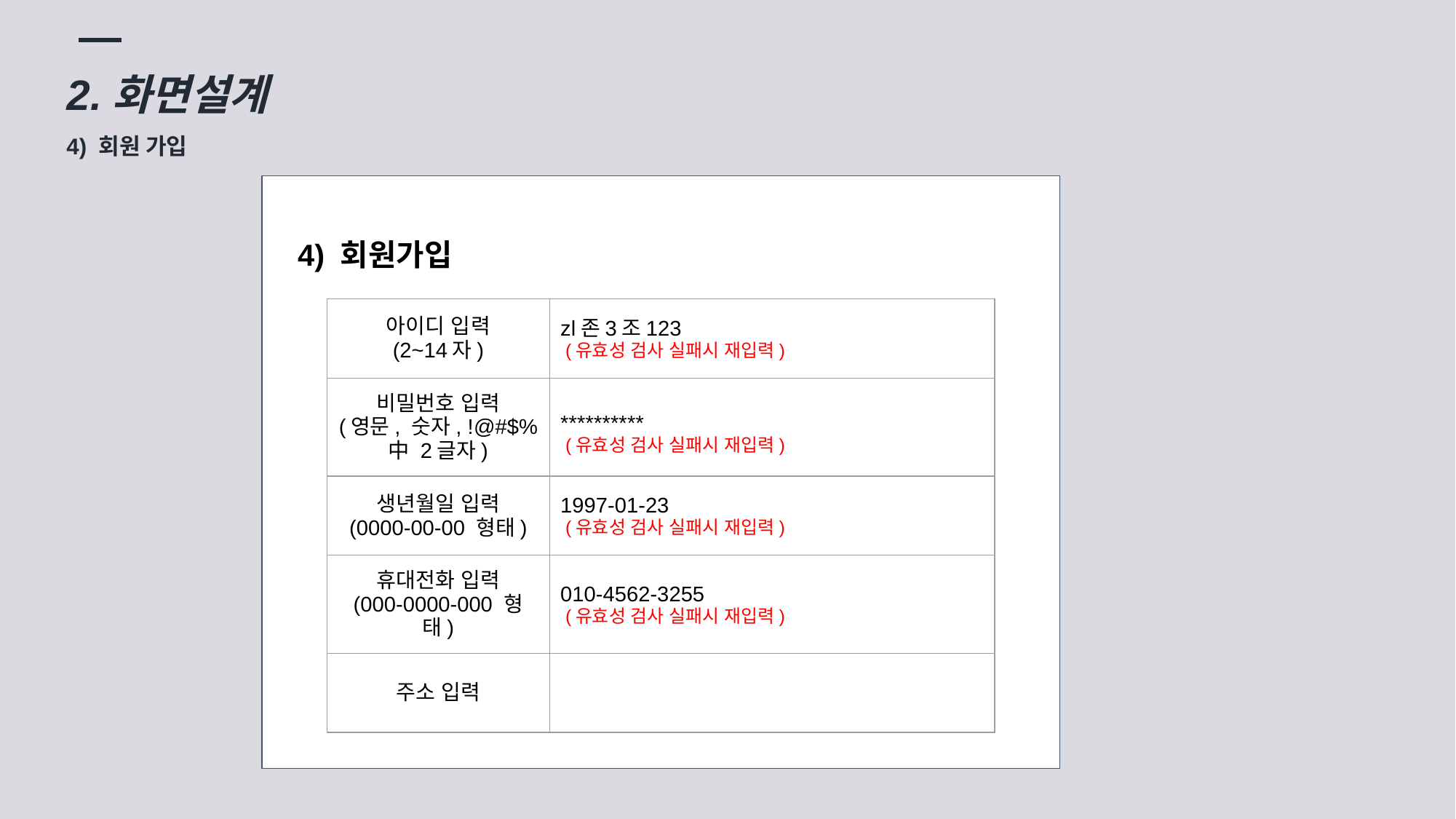

2.화면설계
4) 회원 가입

4) 회원가입
| 아이디 입력 (2~14자) | zl존3조123 (유효성 검사 실패시 재입력) |  |
| --- | --- | --- |
| 비밀번호 입력 (영문, 숫자, !@#$% 中 2글자) | \*\*\*\*\*\*\*\*\*\* (유효성 검사 실패시 재입력) |  |
| 생년월일 입력 (0000-00-00 형태) | 1997-01-23 (유효성 검사 실패시 재입력) |  |
| 휴대전화 입력 (000-0000-000 형태) | 010-4562-3255 (유효성 검사 실패시 재입력) |  |
| 주소 입력 |  |  |